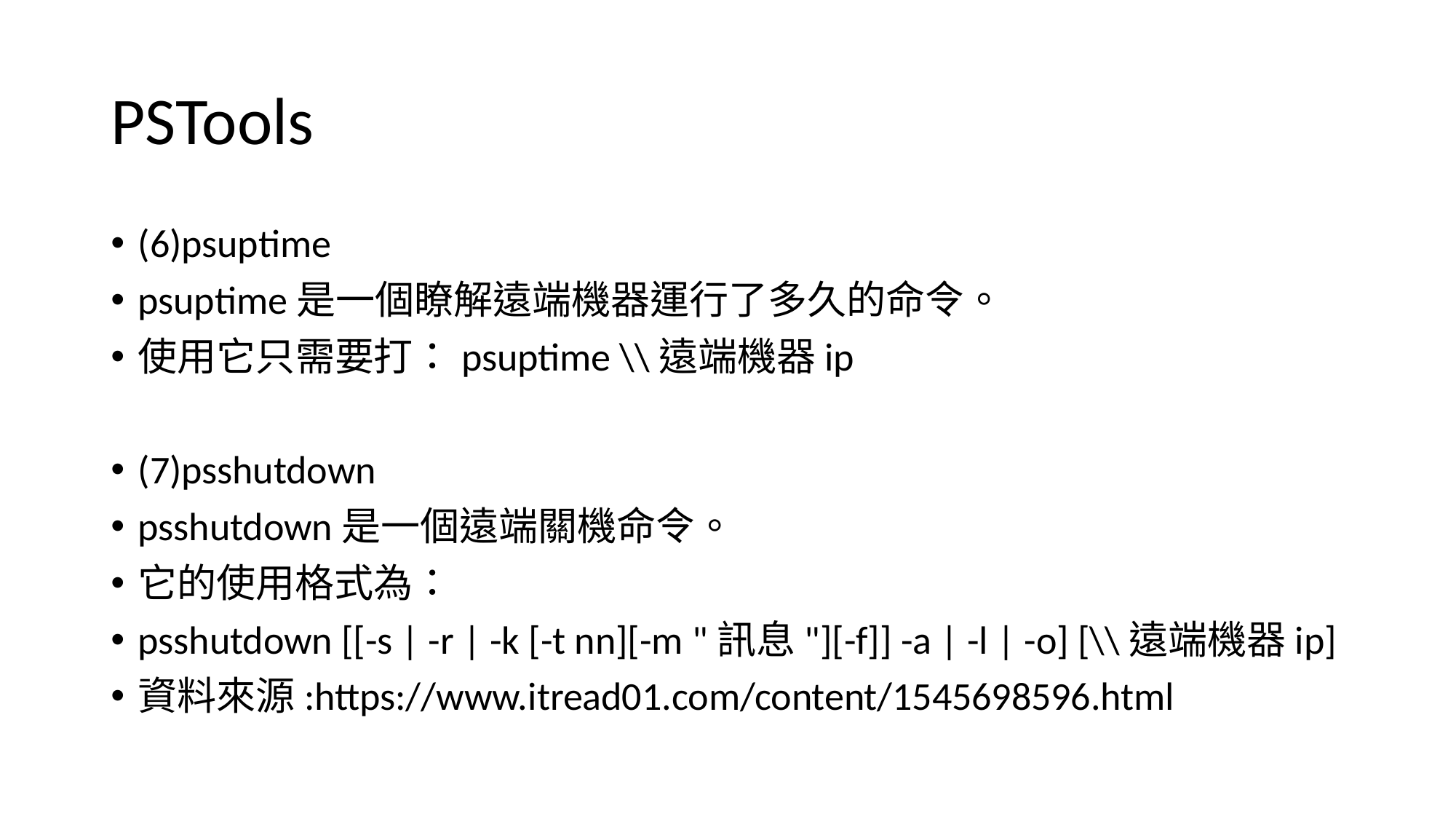

# PSTools
(6)psuptime
psuptime是一個瞭解遠端機器運行了多久的命令。
使用它只需要打：psuptime \\遠端機器ip

(7)psshutdown
psshutdown是一個遠端關機命令。
它的使用格式為：
psshutdown [[-s | -r | -k [-t nn][-m "訊息"][-f]] -a | -l | -o] [\\遠端機器ip]
資料來源:https://www.itread01.com/content/1545698596.html